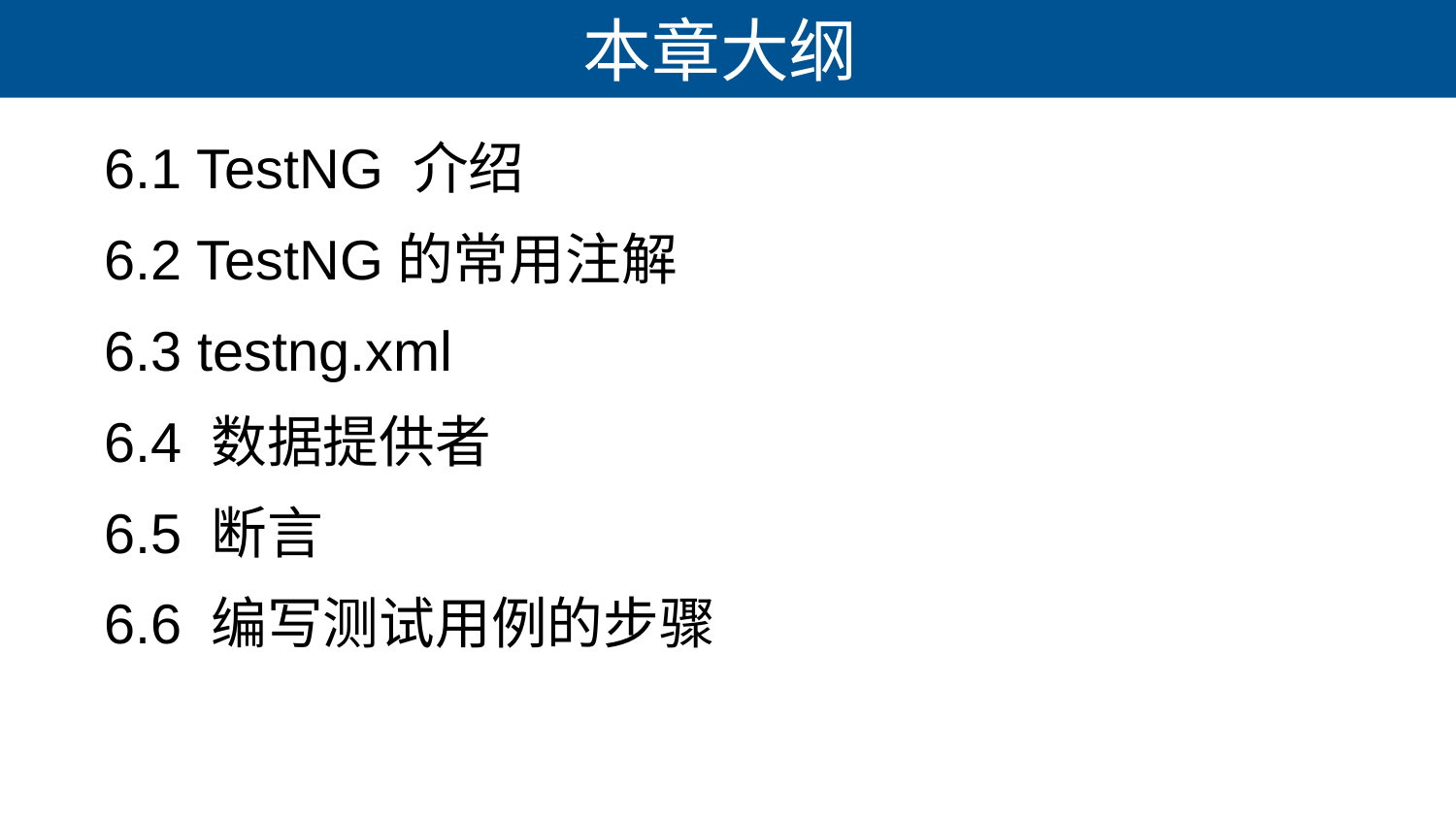

# 本章大纲
6.1 TestNG 介绍
6.2 TestNG的常用注解
6.3 testng.xml
6.4 数据提供者
6.5 断言
6.6 编写测试用例的步骤